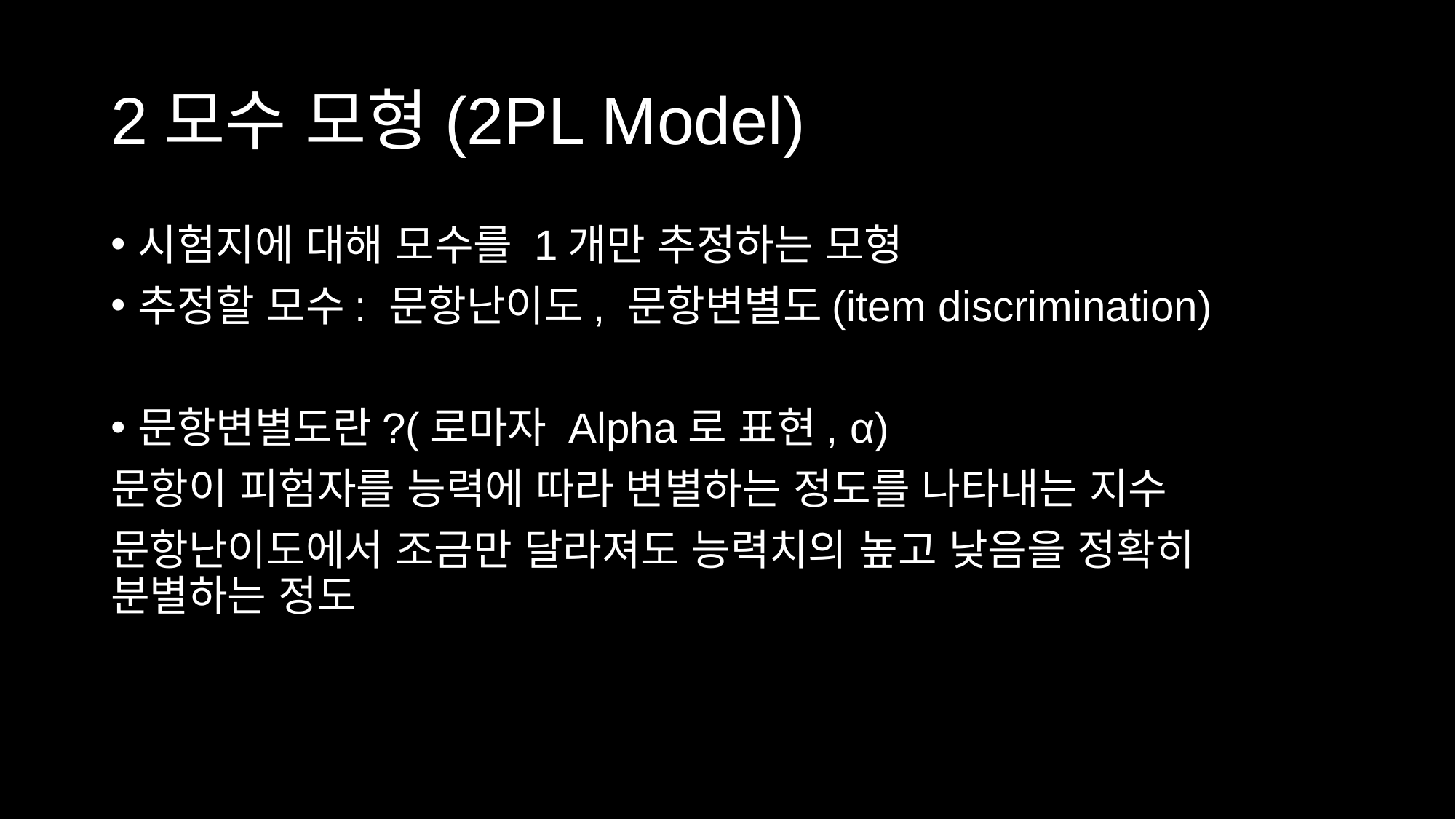

# 2모수 모형(2PL Model)
시험지에 대해 모수를 1개만 추정하는 모형
추정할 모수: 문항난이도, 문항변별도(item discrimination)

문항변별도란?(로마자 Alpha로 표현, α)
문항이 피험자를 능력에 따라 변별하는 정도를 나타내는 지수
문항난이도에서 조금만 달라져도 능력치의 높고 낮음을 정확히 분별하는 정도